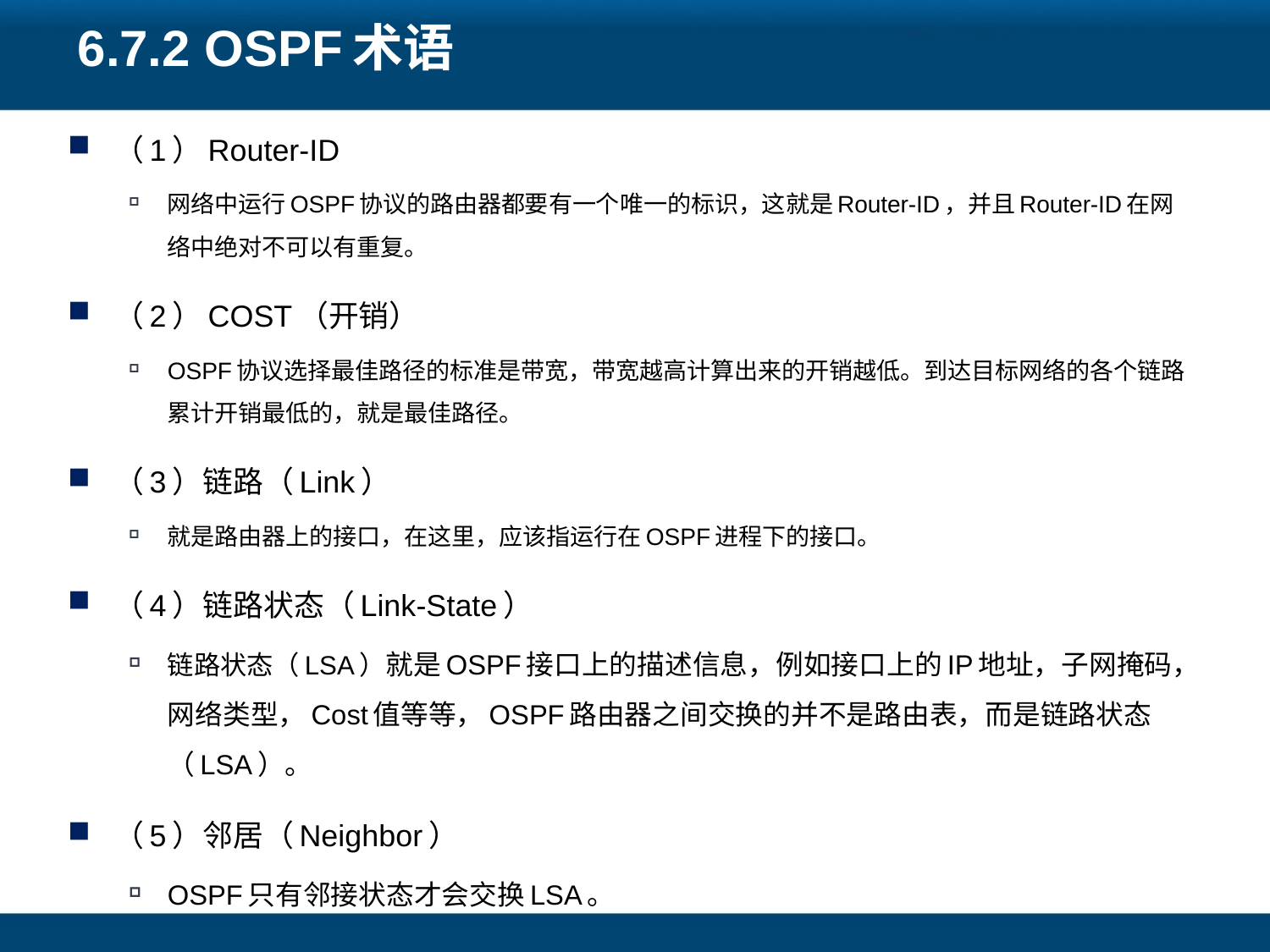

# 6.7.2 OSPF术语
（1）Router-ID
网络中运行OSPF协议的路由器都要有一个唯一的标识，这就是Router-ID，并且Router-ID在网络中绝对不可以有重复。
（2）COST（开销）
OSPF协议选择最佳路径的标准是带宽，带宽越高计算出来的开销越低。到达目标网络的各个链路累计开销最低的，就是最佳路径。
（3）链路（Link）
就是路由器上的接口，在这里，应该指运行在OSPF进程下的接口。
（4）链路状态（Link-State）
链路状态（LSA）就是OSPF接口上的描述信息，例如接口上的IP地址，子网掩码，网络类型，Cost值等等，OSPF路由器之间交换的并不是路由表，而是链路状态（LSA）。
（5）邻居（Neighbor）
OSPF只有邻接状态才会交换LSA。